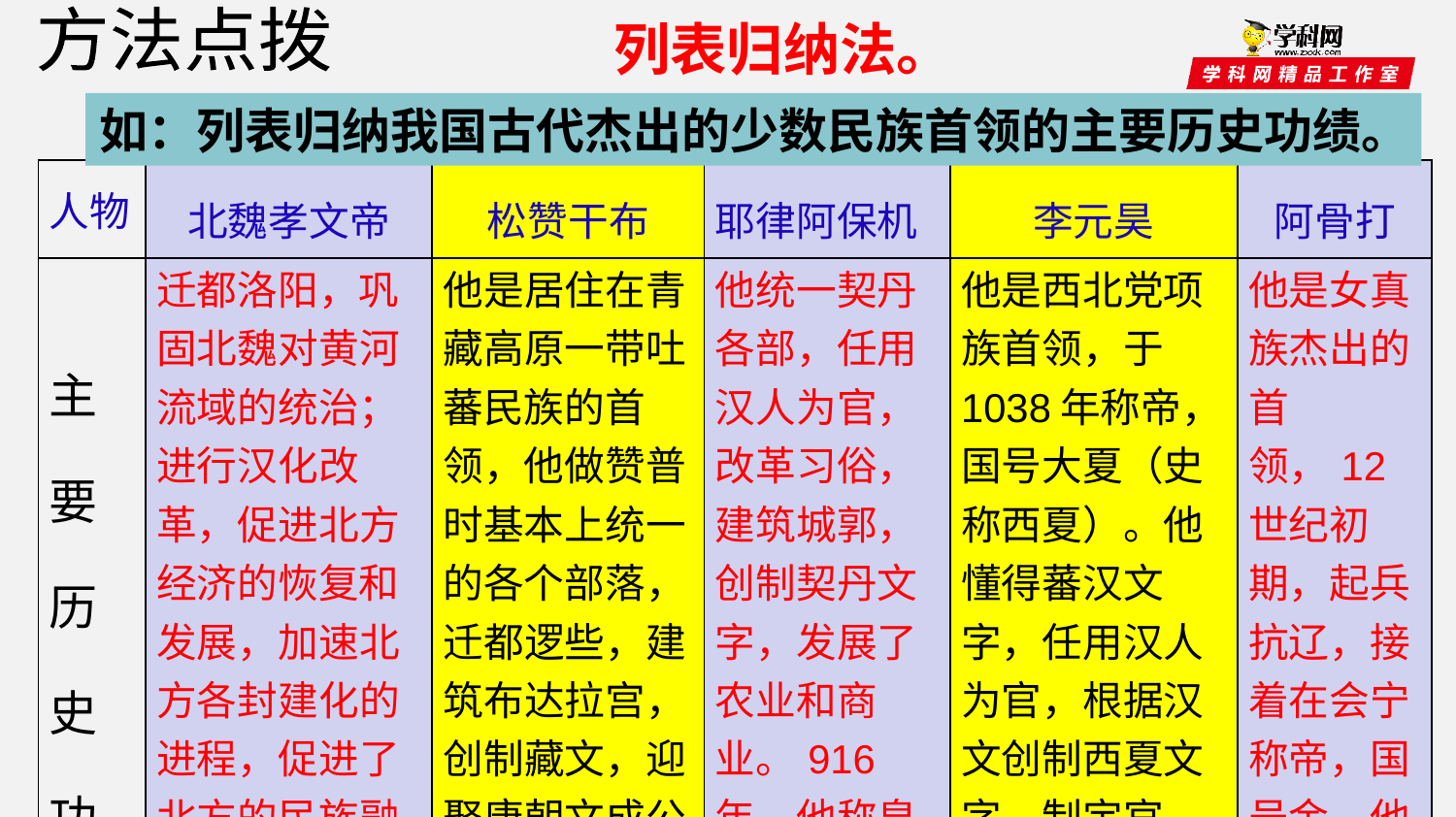

方法点拨
列表归纳法。
如：列表归纳我国古代杰出的少数民族首领的主要历史功绩。
| 人物 | 北魏孝文帝 | 松赞干布 | 耶律阿保机 | 李元昊 | 阿骨打 |
| --- | --- | --- | --- | --- | --- |
| 主 要 历 史 功 绩 | 迁都洛阳，巩固北魏对黄河流域的统治；进行汉化改革，促进北方经济的恢复和发展，加速北方各封建化的进程，促进了北方的民族融合。 | 他是居住在青藏高原一带吐蕃民族的首领，他做赞普时基本上统一的各个部落，迁都逻些，建筑布达拉宫，创制藏文，迎娶唐朝文成公主。 | 他统一契丹各部，任用汉人为官，改革习俗，建筑城郭，创制契丹文字，发展了农业和商业。916年，他称皇帝，建立契丹国。 | 他是西北党项族首领，于1038年称帝，国号大夏（史称西夏）。他懂得蕃汉文字，任用汉人为官，根据汉文创制西夏文字，制定官制、军制、法律。 | 他是女真族杰出的首领，12世纪初期，起兵抗辽，接着在会宁称帝，国号金。他还仿汉文创制女真文字。 |